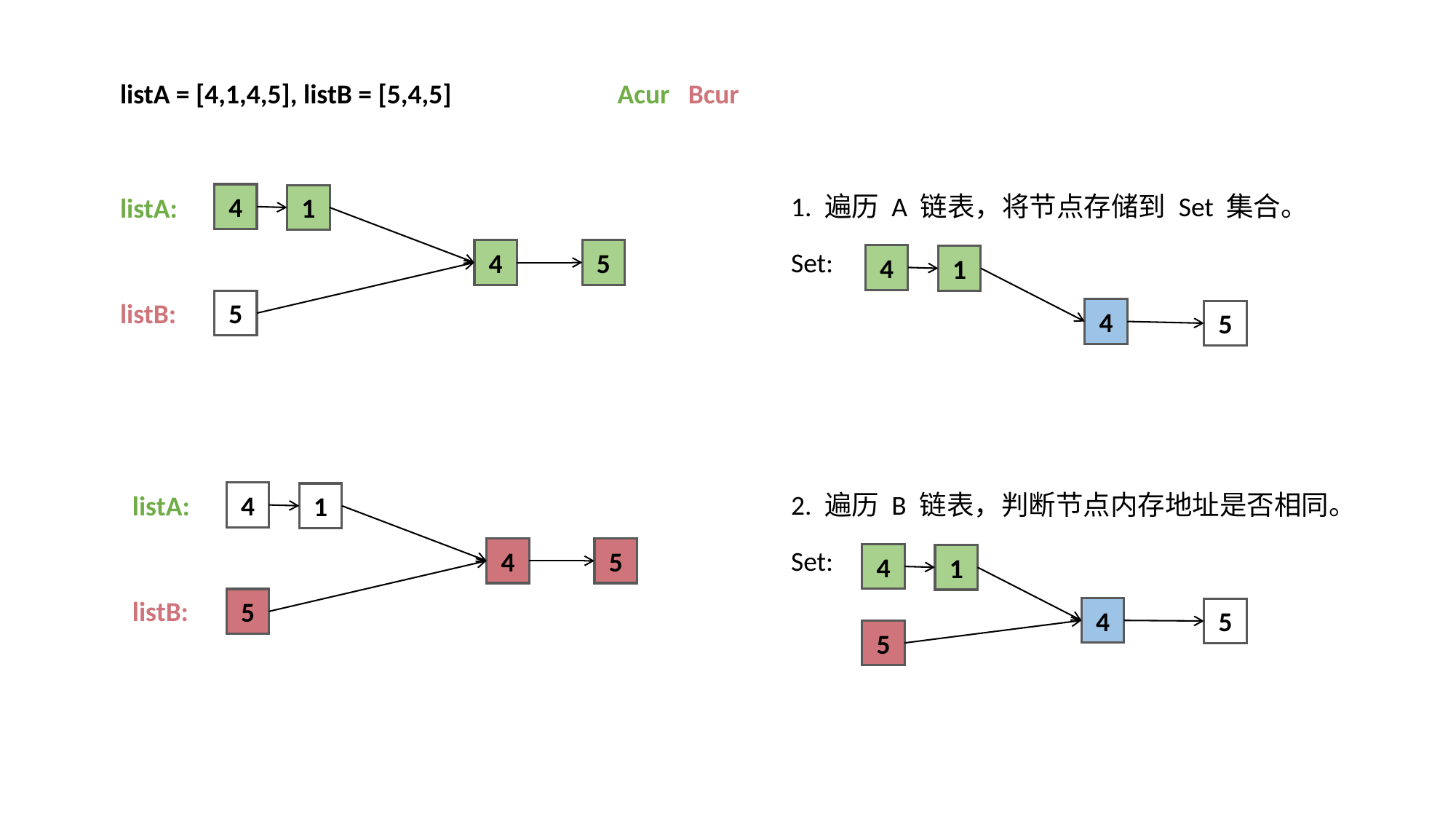

listA = [4,1,4,5], listB = [5,4,5]
Acur   Bcur
4
1. 遍历 A 链表，将节点存储到 Set 集合。
listA:
1
4
5
Set:
4
1
listB:
5
4
5
4
2. 遍历 B 链表，判断节点内存地址是否相同。
listA:
1
4
5
Set:
4
1
listB:
5
4
5
5